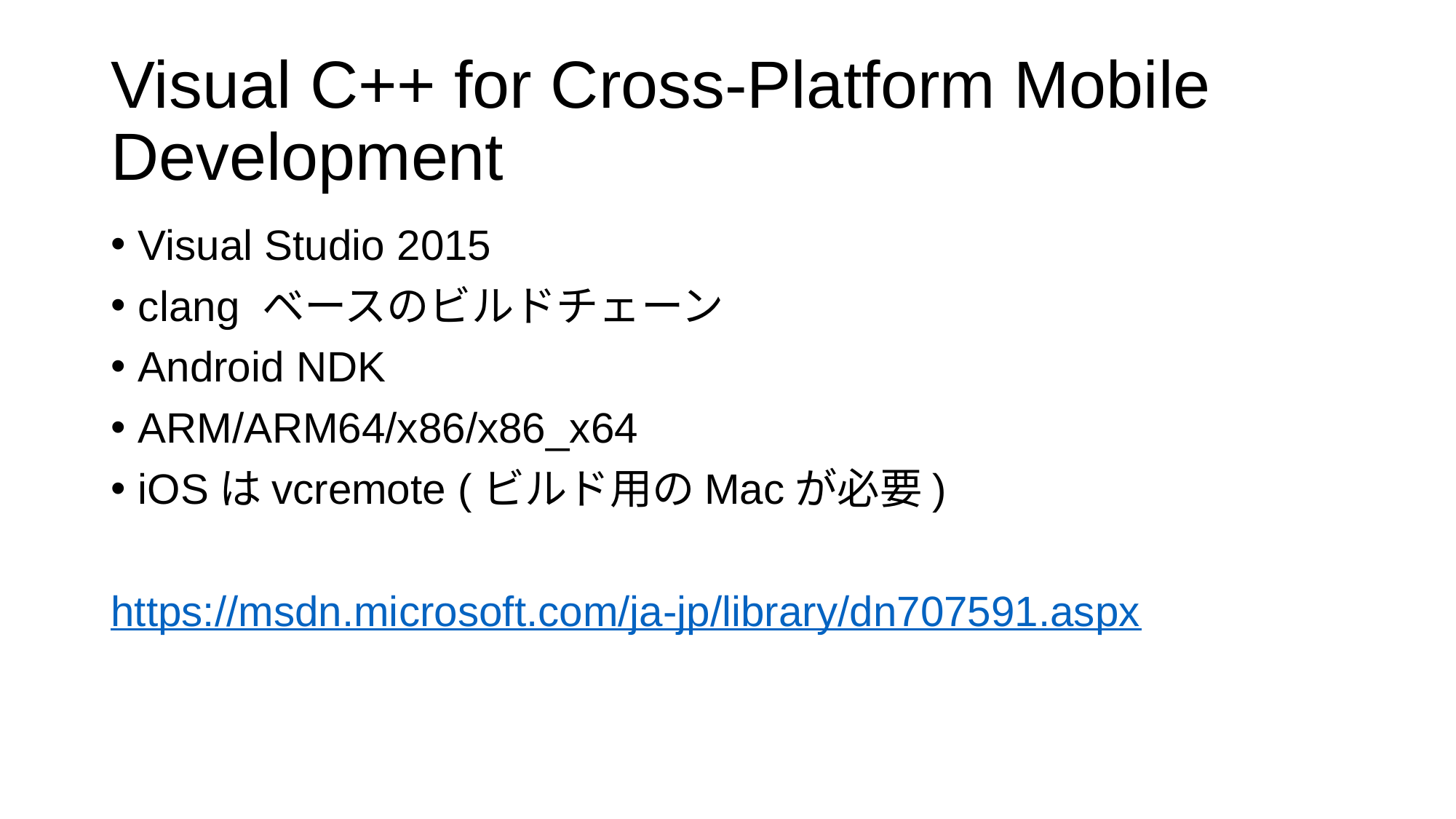

# Visual C++ for Cross-Platform Mobile Development
Visual Studio 2015
clang ベースのビルドチェーン
Android NDK
ARM/ARM64/x86/x86_x64
iOSはvcremote (ビルド用のMacが必要)

https://msdn.microsoft.com/ja-jp/library/dn707591.aspx